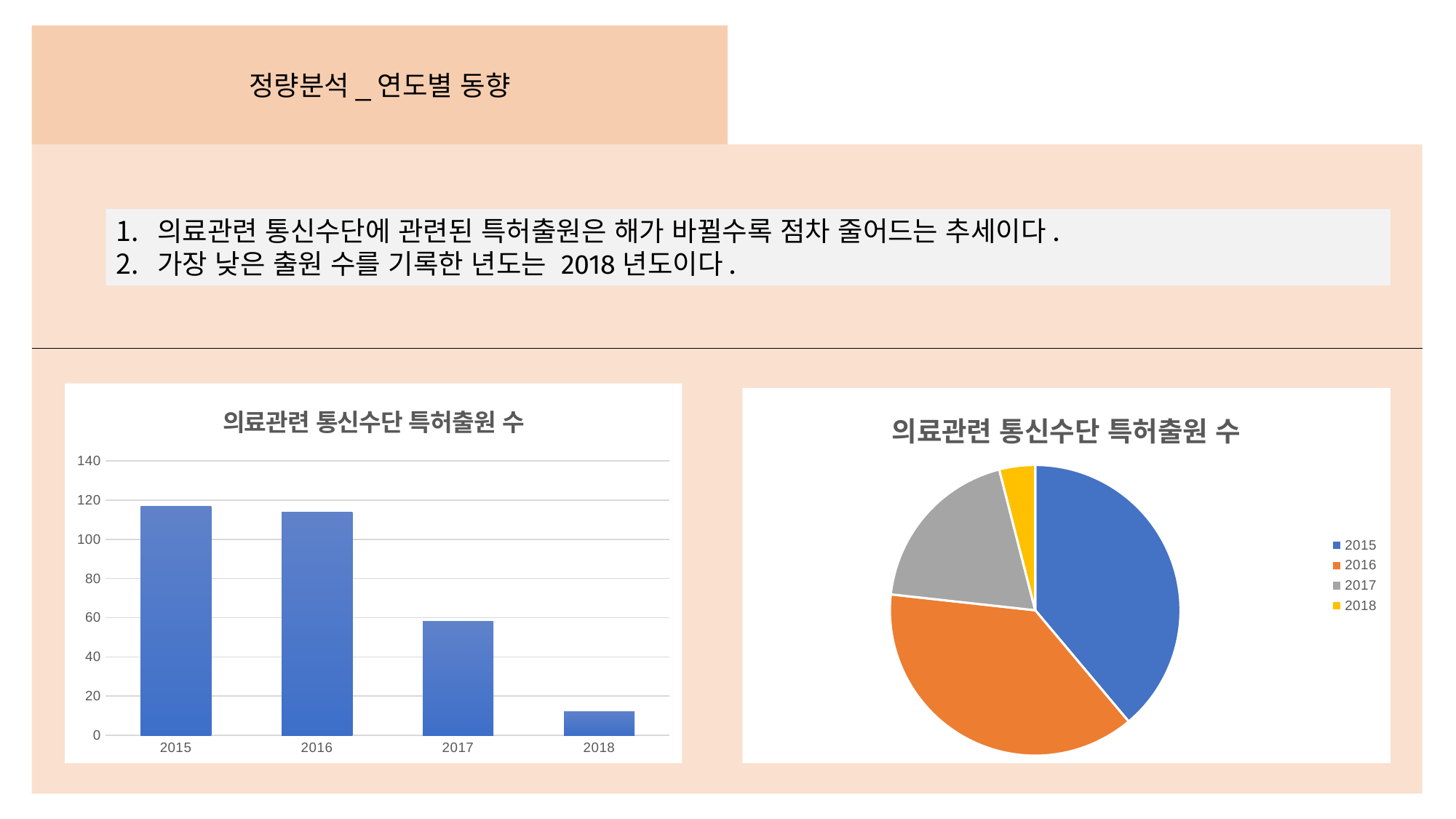

정량분석_연도별 동향

의료관련 통신수단에 관련된 특허출원은 해가 바뀔수록 점차 줄어드는 추세이다.
가장 낮은 출원 수를 기록한 년도는 2018년도이다.

### Chart: 의료관련 통신수단 특허출원 수

| Category | 요약 |
|---|---|
| 2015 | 117.0 |
| 2016 | 114.0 |
| 2017 | 58.0 |
| 2018 | 12.0 |

### Chart: 의료관련 통신수단 특허출원 수

| Category | 요약 |
|---|---|
| 2015 | 117.0 |
| 2016 | 114.0 |
| 2017 | 58.0 |
| 2018 | 12.0 |